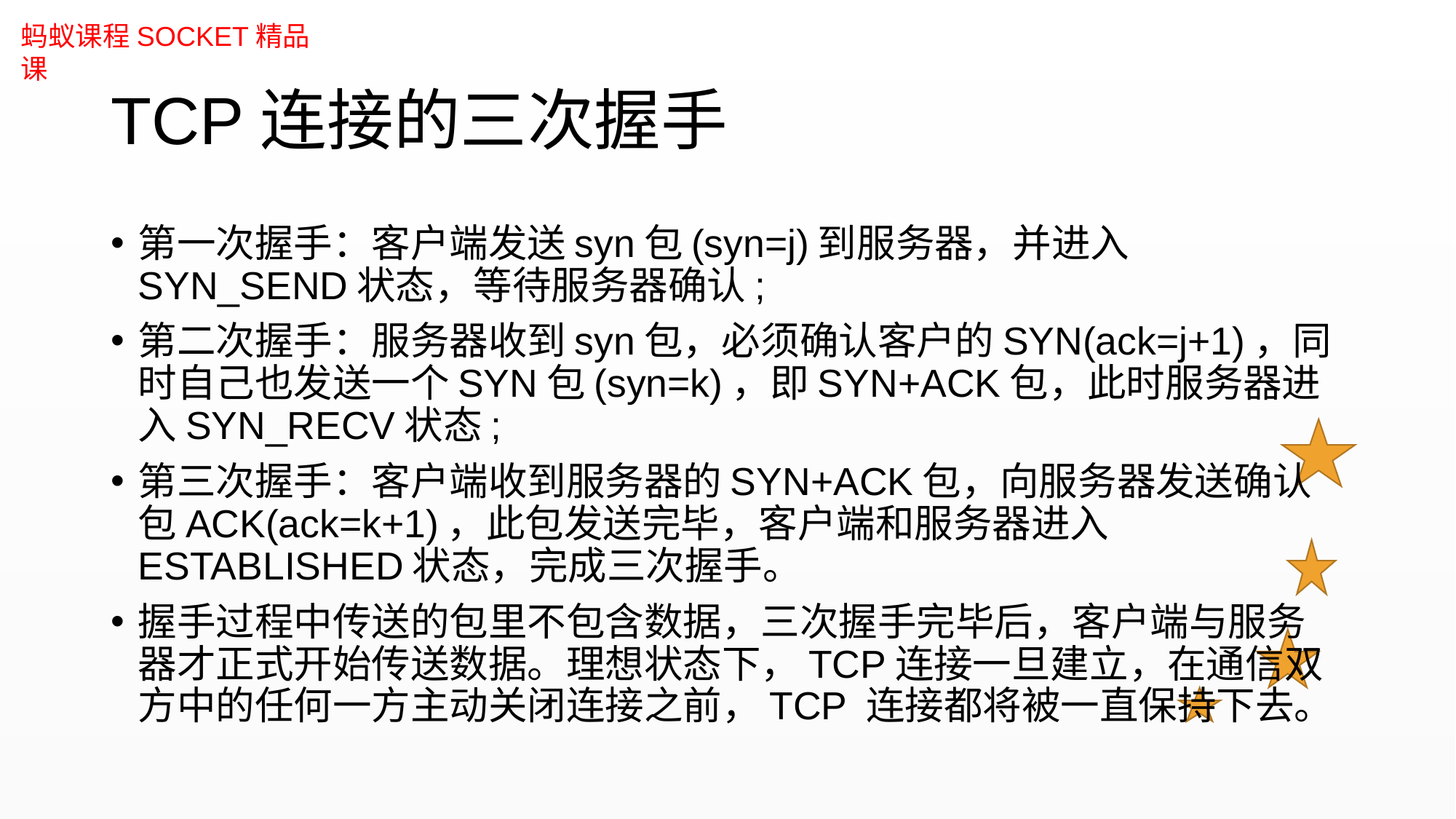

# TCP连接的三次握手
第一次握手：客户端发送syn包(syn=j)到服务器，并进入SYN_SEND状态，等待服务器确认;
第二次握手：服务器收到syn包，必须确认客户的SYN(ack=j+1)，同时自己也发送一个SYN包(syn=k)，即SYN+ACK包，此时服务器进入SYN_RECV状态;
第三次握手：客户端收到服务器的SYN+ACK包，向服务器发送确认包ACK(ack=k+1)，此包发送完毕，客户端和服务器进入ESTABLISHED状态，完成三次握手。
握手过程中传送的包里不包含数据，三次握手完毕后，客户端与服务器才正式开始传送数据。理想状态下，TCP连接一旦建立，在通信双方中的任何一方主动关闭连接之前，TCP 连接都将被一直保持下去。